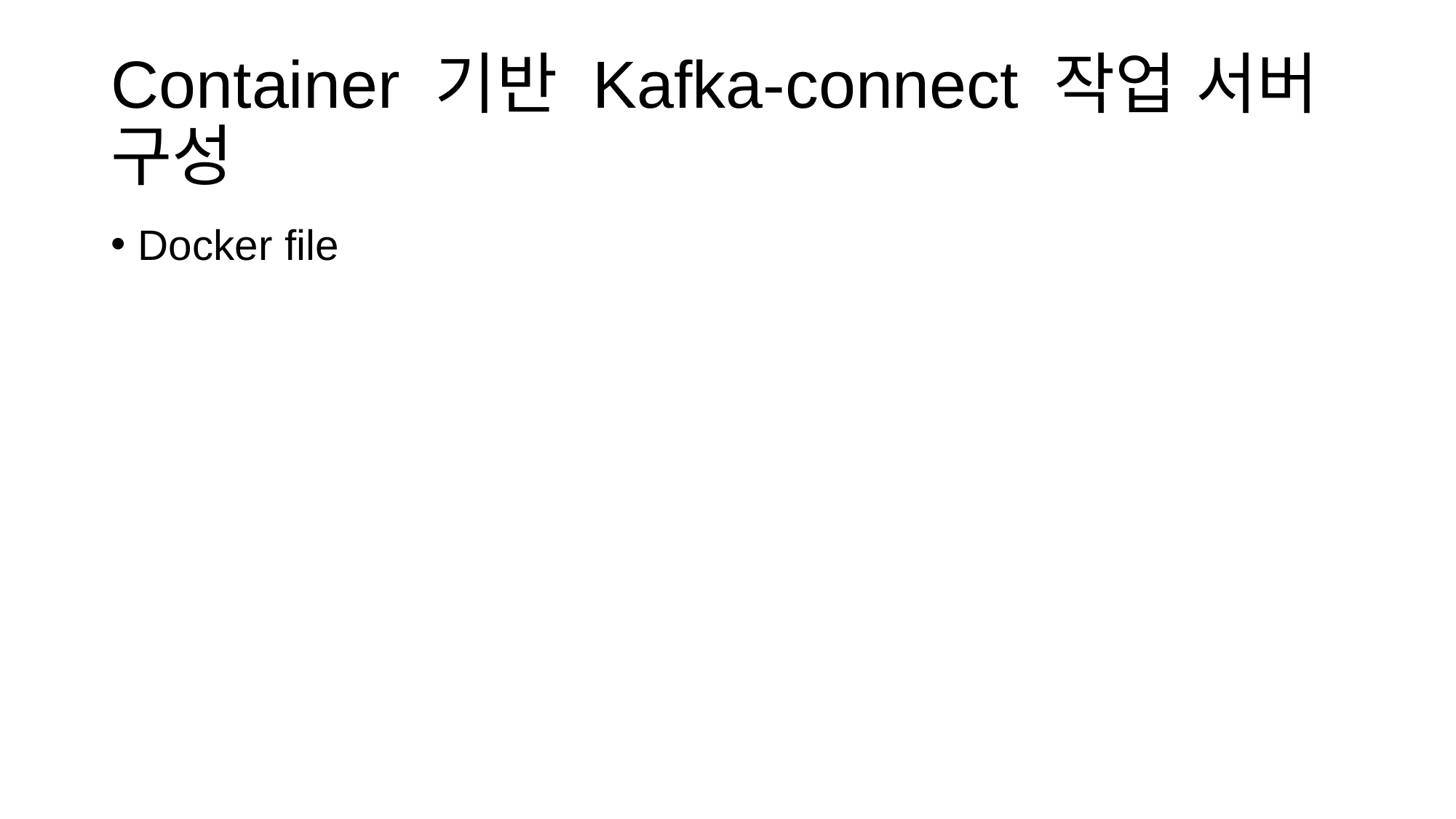

# Container 기반 Kafka-connect 작업 서버 구성
Docker file